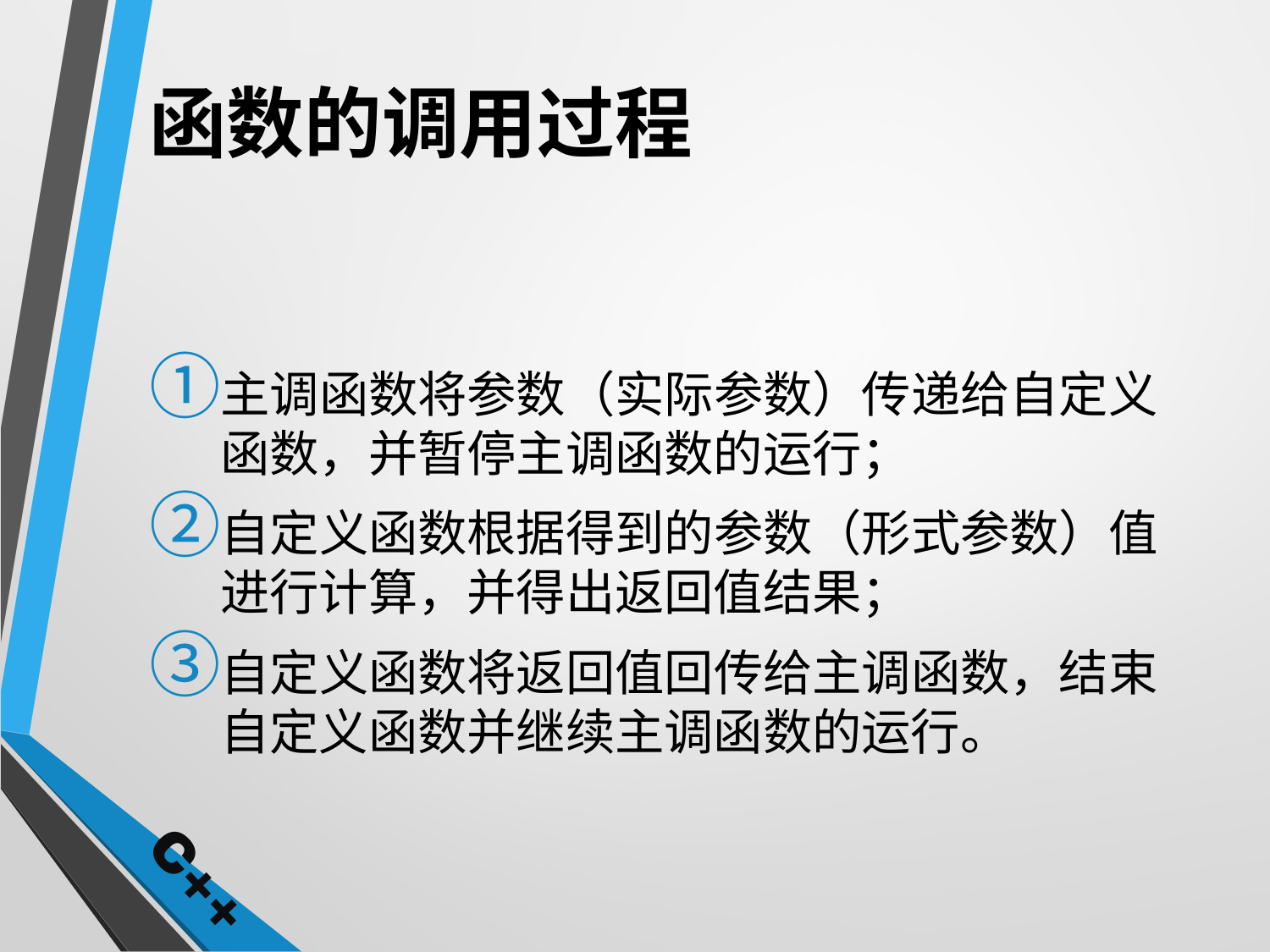

# 函数的调用过程
主调函数将参数（实际参数）传递给自定义函数，并暂停主调函数的运行；
自定义函数根据得到的参数（形式参数）值进行计算，并得出返回值结果；
自定义函数将返回值回传给主调函数，结束自定义函数并继续主调函数的运行。